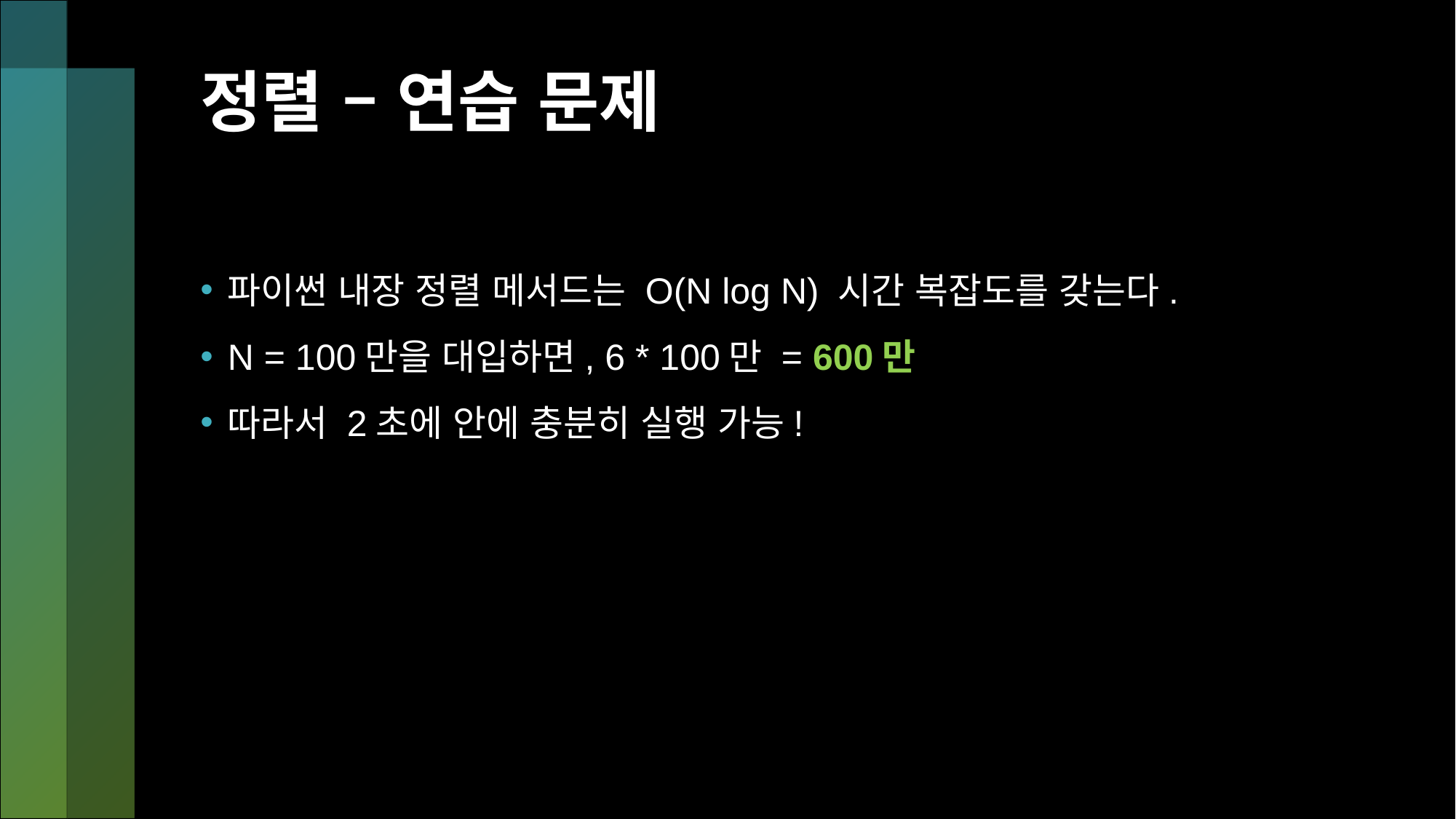

# 정렬 – 연습 문제
파이썬 내장 정렬 메서드는 O(N log N) 시간 복잡도를 갖는다.
N = 100만을 대입하면, 6 * 100만 = 600만
따라서 2초에 안에 충분히 실행 가능!